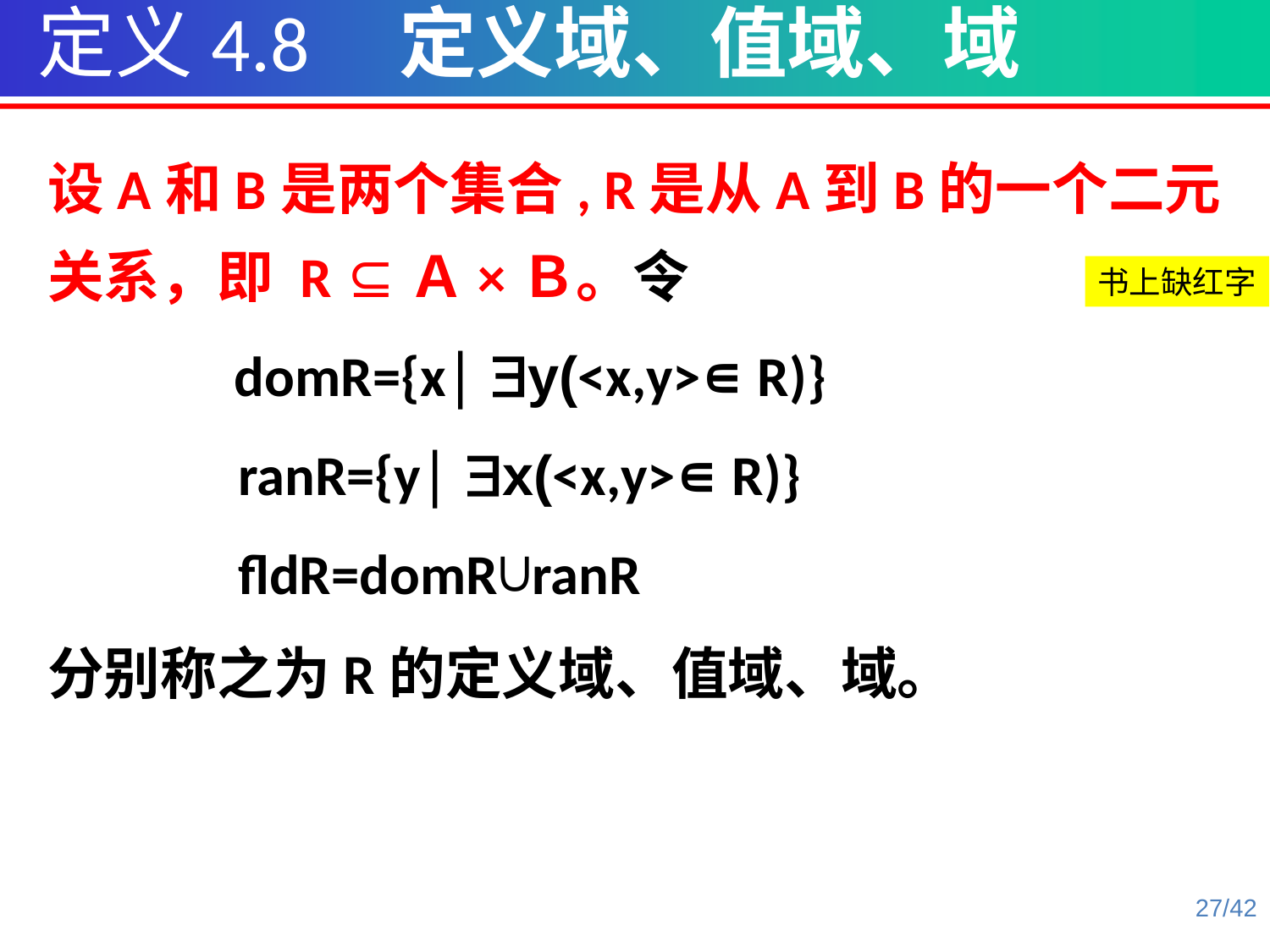

定义4.8    定义域、值域、域
设A和B是两个集合, R是从A到B的一个二元关系，即 R ⊆Ａ×Ｂ。令
	 domR={x│ ∃y(<x,y>∊R)}
               ranR={y│ ∃x(<x,y>∊R)}
               fldR=domR∪ranR
分别称之为R的定义域、值域、域。
书上缺红字
27/42